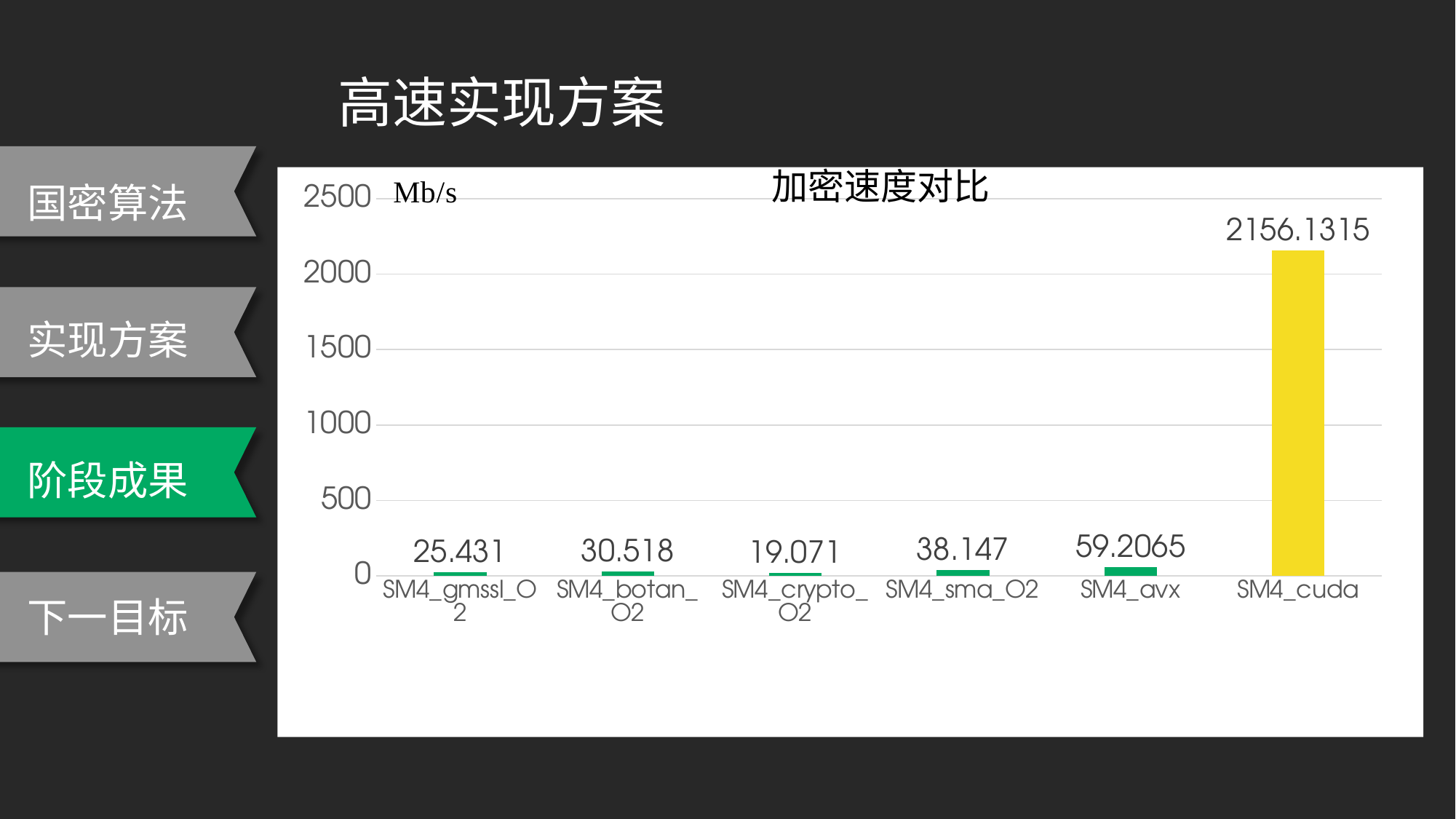

高速实现方案

国密算法

### Chart

| Category |  |
|---|---|
| SM4_gmssl_O2 | 25.431 |
| SM4_botan_O2 | 30.518 |
| SM4_crypto_O2 | 19.071 |
| SM4_sma_O2 | 38.147 |
| SM4_avx | 59.2065 |
| SM4_cuda | 2156.1315 |
实现方案

阶段成果

下一目标